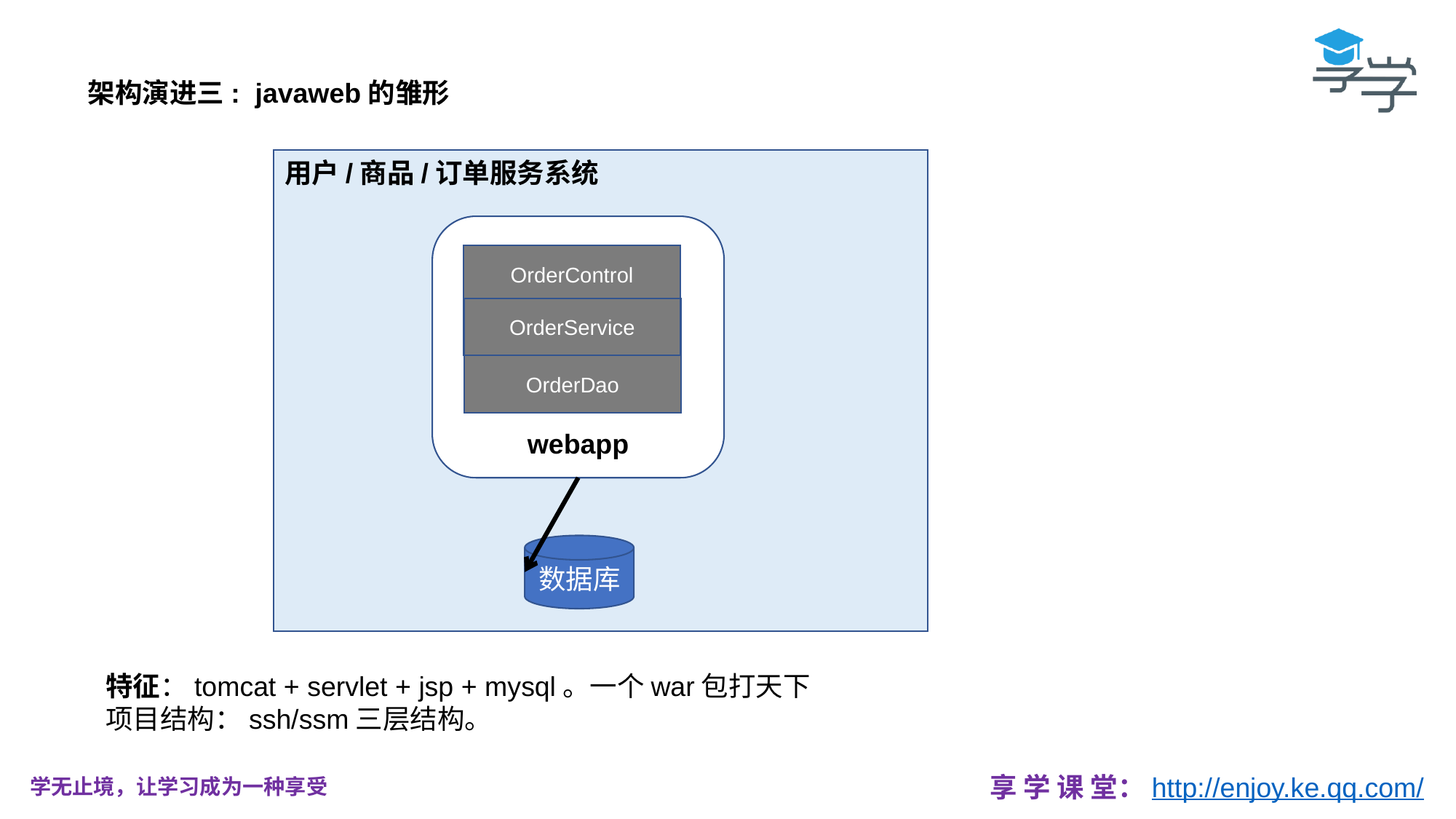

架构演进三:  javaweb的雏形
用户/商品/订单服务系统
webapp
OrderControl
OrderService
OrderDao
数据库
特征：tomcat + servlet + jsp + mysql。一个war包打天下
项目结构：ssh/ssm三层结构。